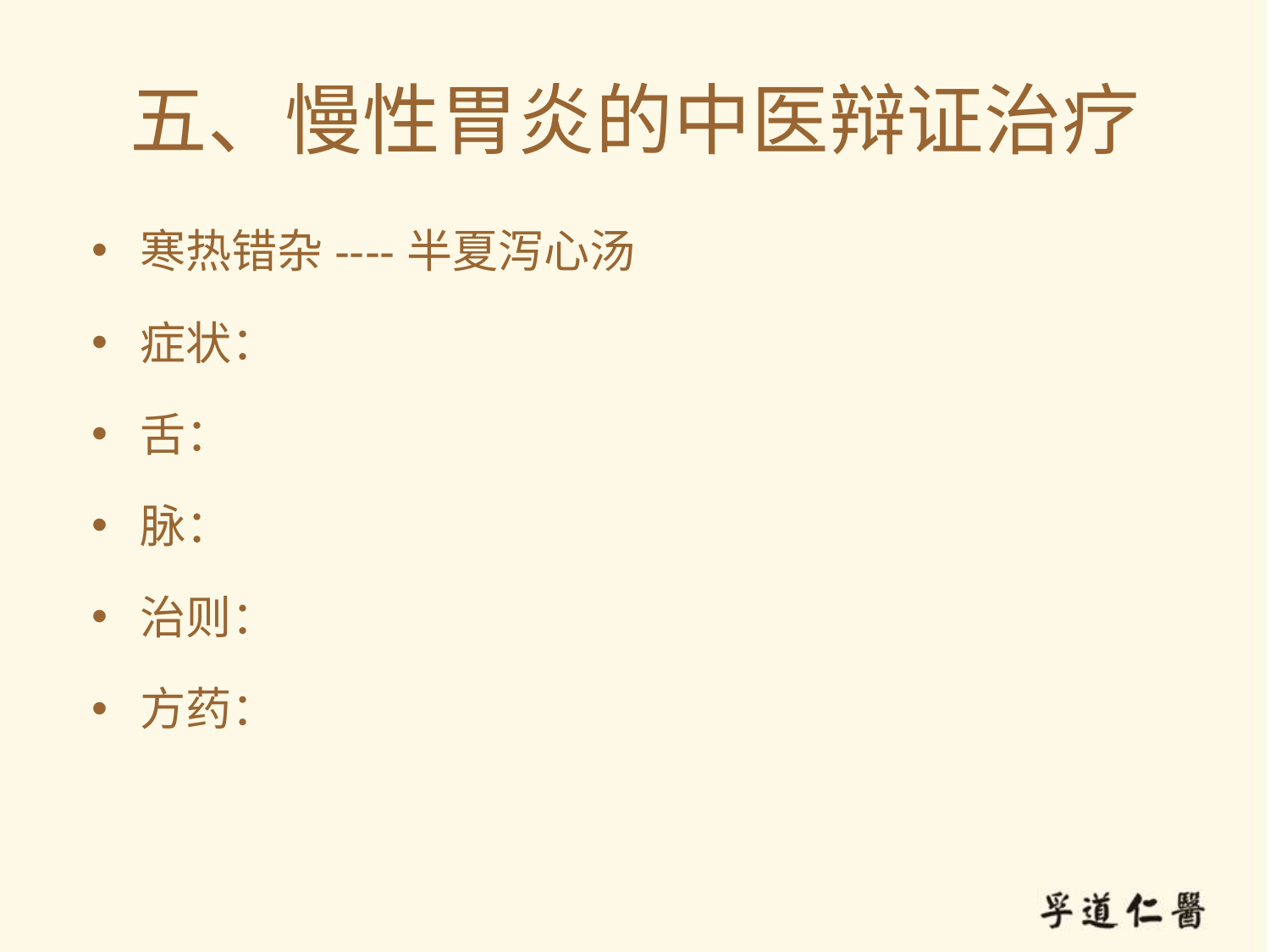

# 五、慢性胃炎的中医辩证治疗
寒热错杂----半夏泻心汤
症状：
舌：
脉：
治则：
方药：